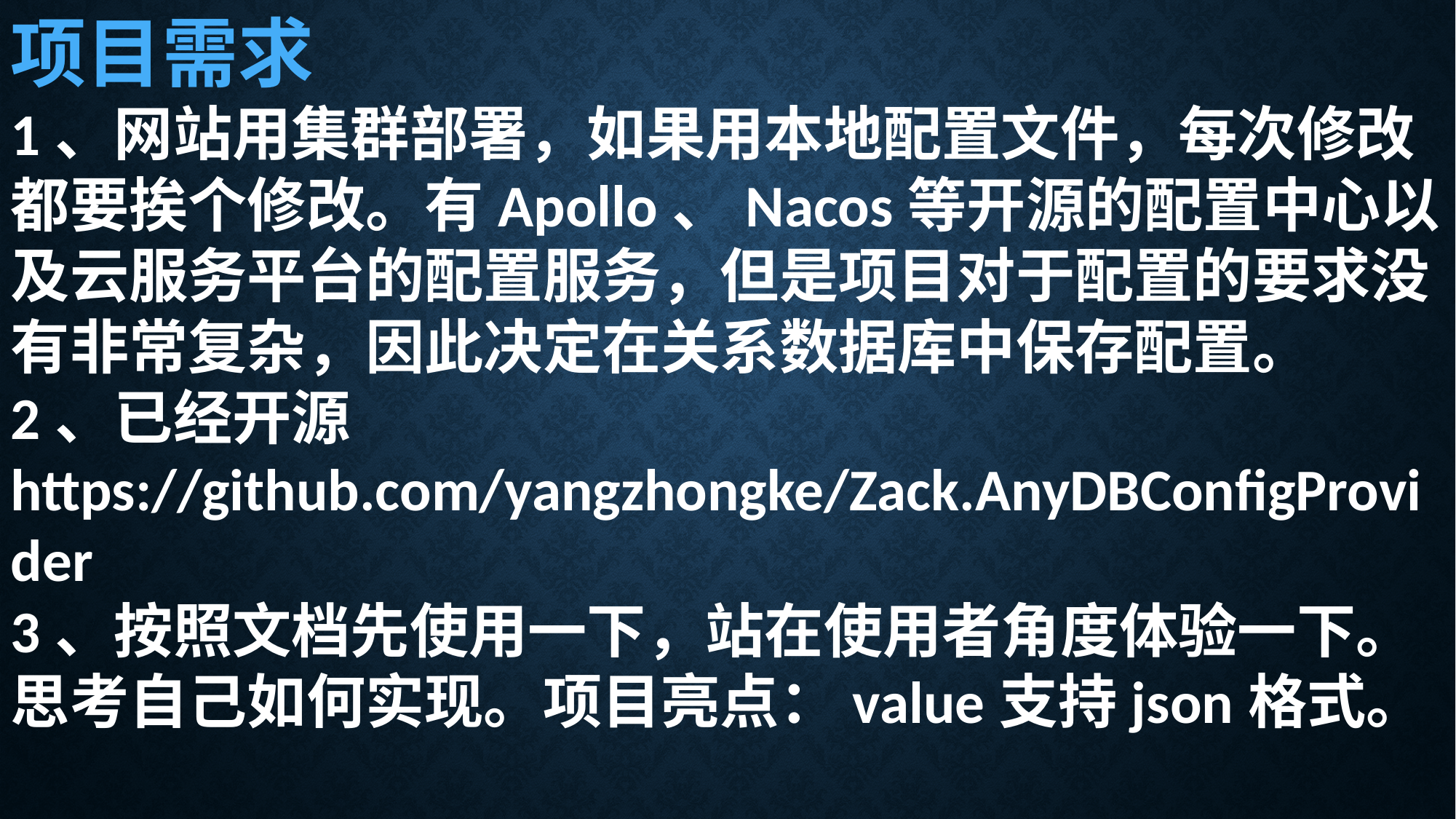

项目需求
1、网站用集群部署，如果用本地配置文件，每次修改都要挨个修改。有Apollo、Nacos等开源的配置中心以及云服务平台的配置服务，但是项目对于配置的要求没有非常复杂，因此决定在关系数据库中保存配置。
2、已经开源 https://github.com/yangzhongke/Zack.AnyDBConfigProvider
3、按照文档先使用一下，站在使用者角度体验一下。思考自己如何实现。项目亮点：value支持json格式。